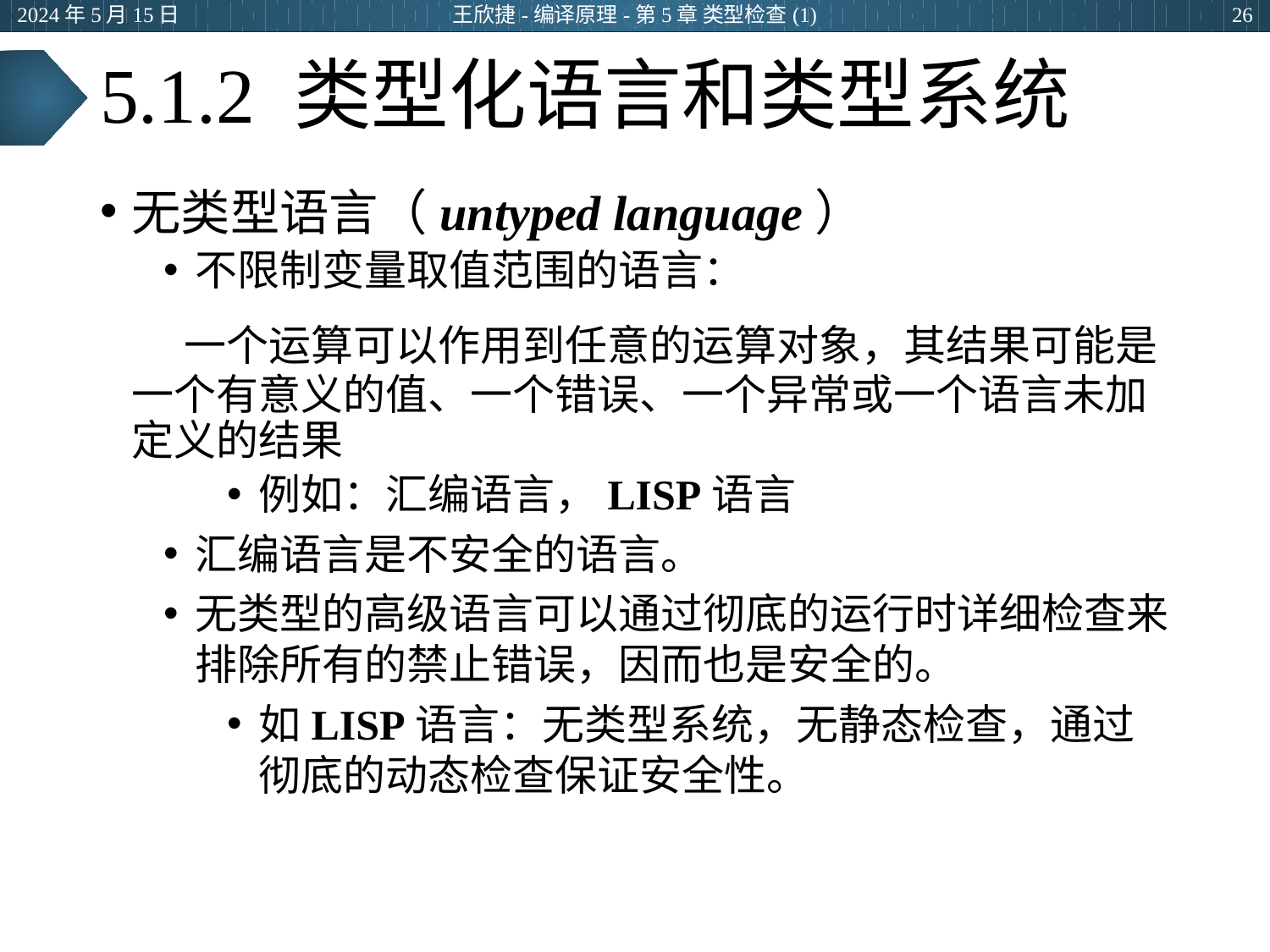

2024年5月15日
王欣捷-编译原理-第5章 类型检查(1)
26
# 5.1.2 类型化语言和类型系统
无类型语言（untyped language）
不限制变量取值范围的语言：
	   一个运算可以作用到任意的运算对象，其结果可能是一个有意义的值、一个错误、一个异常或一个语言未加定义的结果
例如：汇编语言，LISP语言
汇编语言是不安全的语言。
无类型的高级语言可以通过彻底的运行时详细检查来排除所有的禁止错误，因而也是安全的。
如LISP语言：无类型系统，无静态检查，通过彻底的动态检查保证安全性。